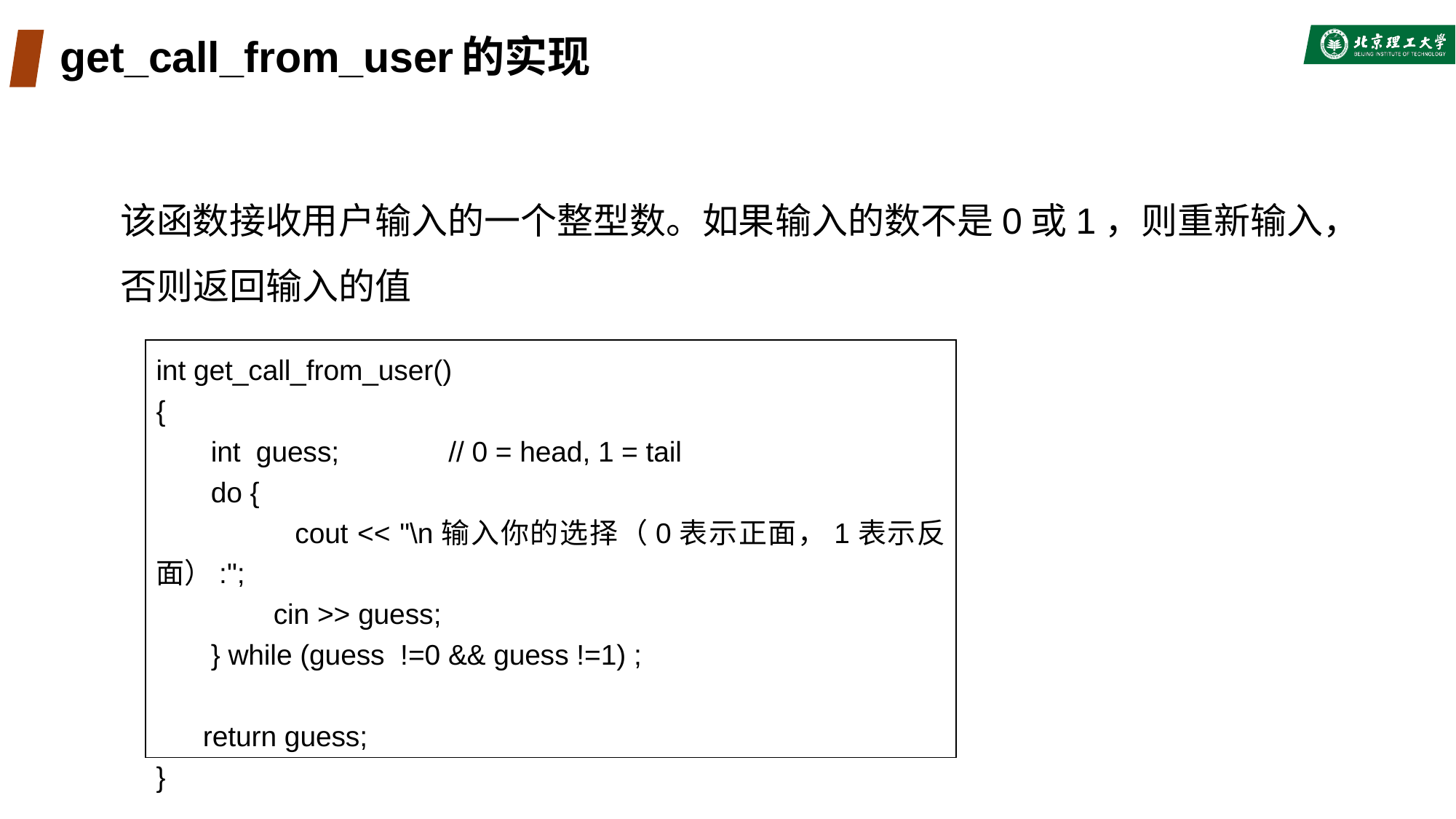

# get_call_from_user的实现
该函数接收用户输入的一个整型数。如果输入的数不是0或1，则重新输入，否则返回输入的值
int get_call_from_user()
{
       int  guess;              // 0 = head, 1 = tail
       do {
               cout << "\n输入你的选择（0表示正面，1表示反面）:";
               cin >> guess;
       } while (guess  !=0 && guess !=1) ;

      return guess;
}